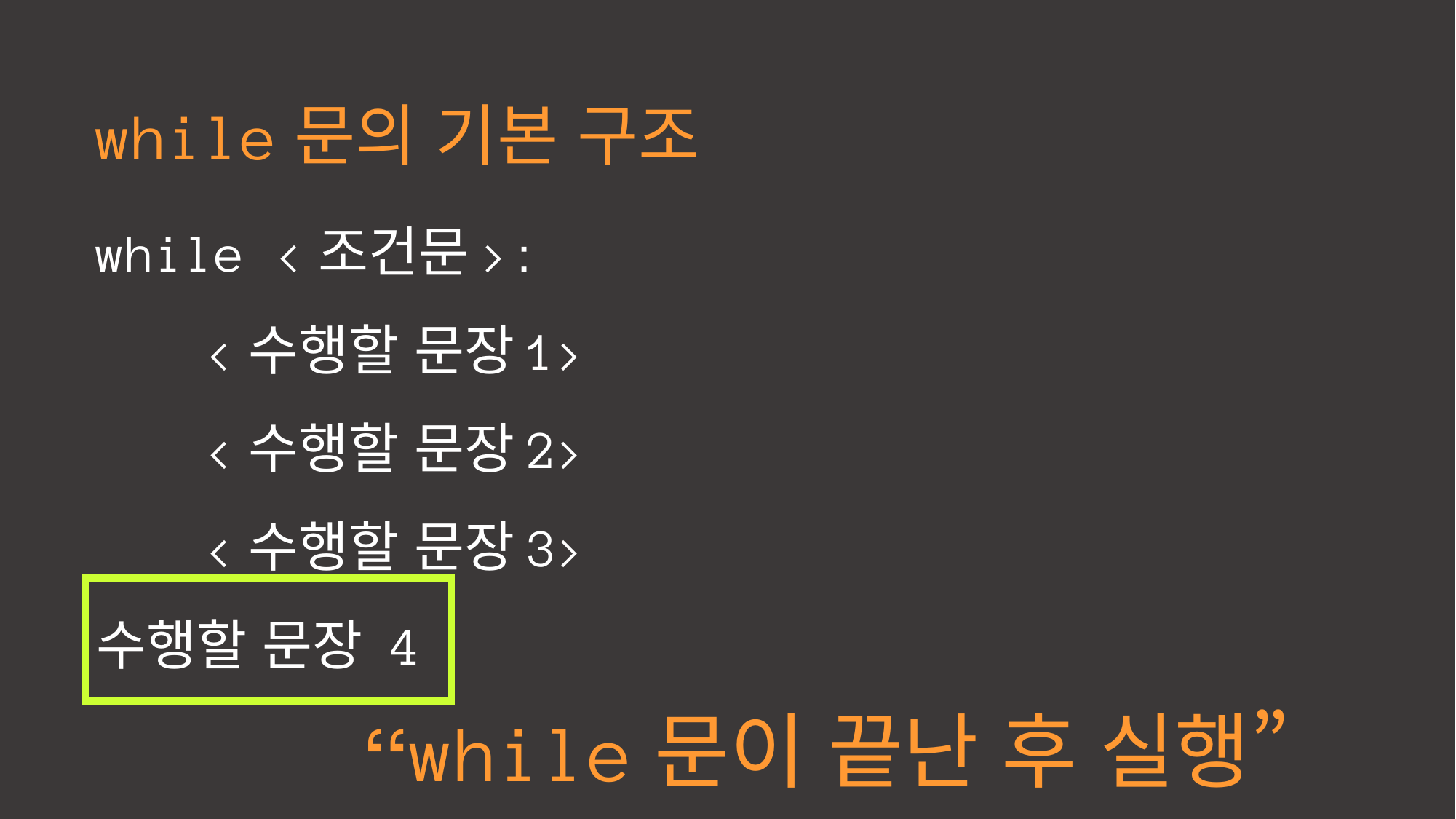

while문의 기본 구조
while <조건문>:
	<수행할 문장1>
	<수행할 문장2>
	<수행할 문장3>
수행할 문장 4

“while문이 끝난 후 실행”